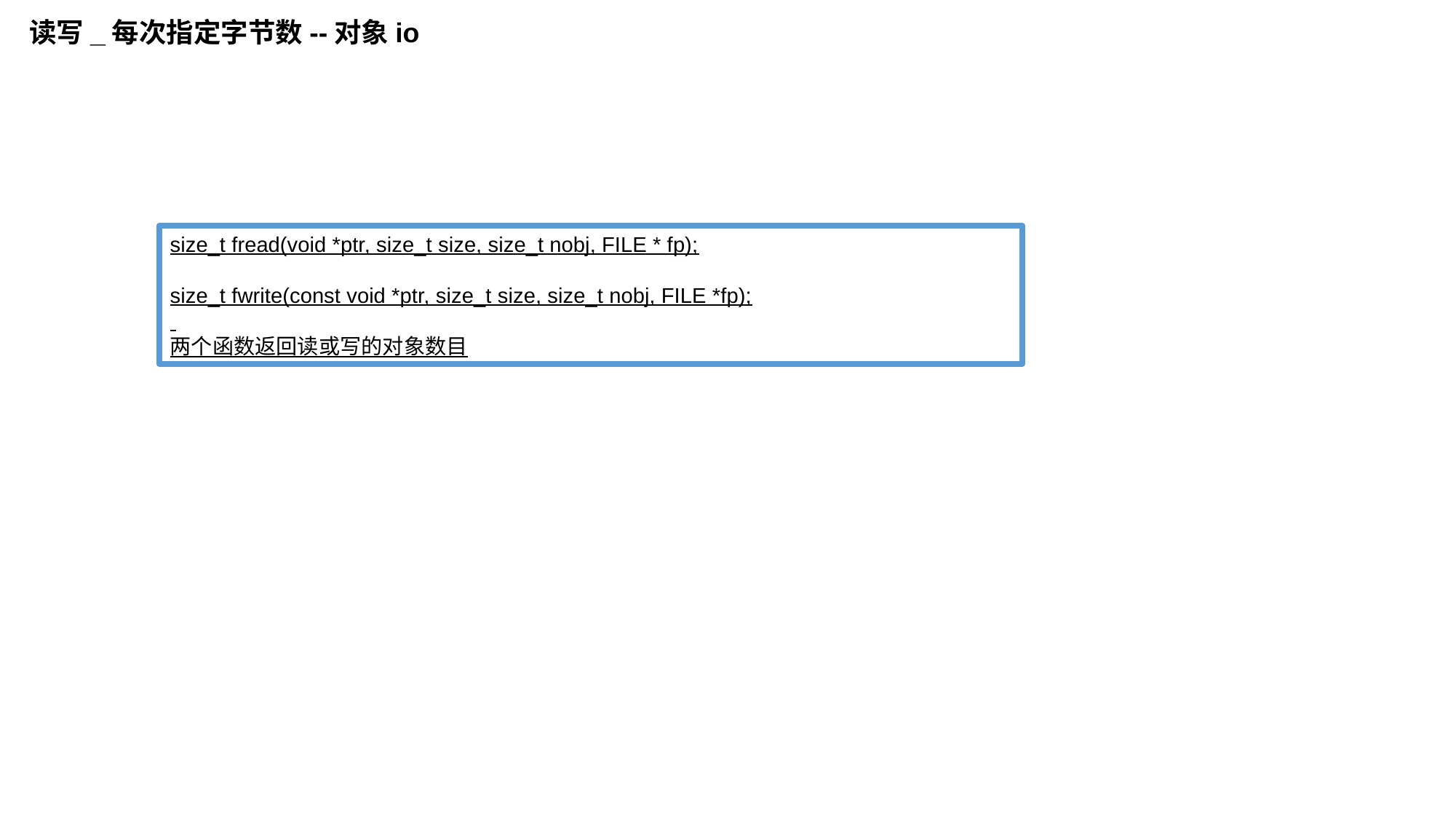

读写_每次指定字节数--对象io
size_t fread(void *ptr, size_t size, size_t nobj, FILE * fp);

size_t fwrite(const void *ptr, size_t size, size_t nobj, FILE *fp);

两个函数返回读或写的对象数目